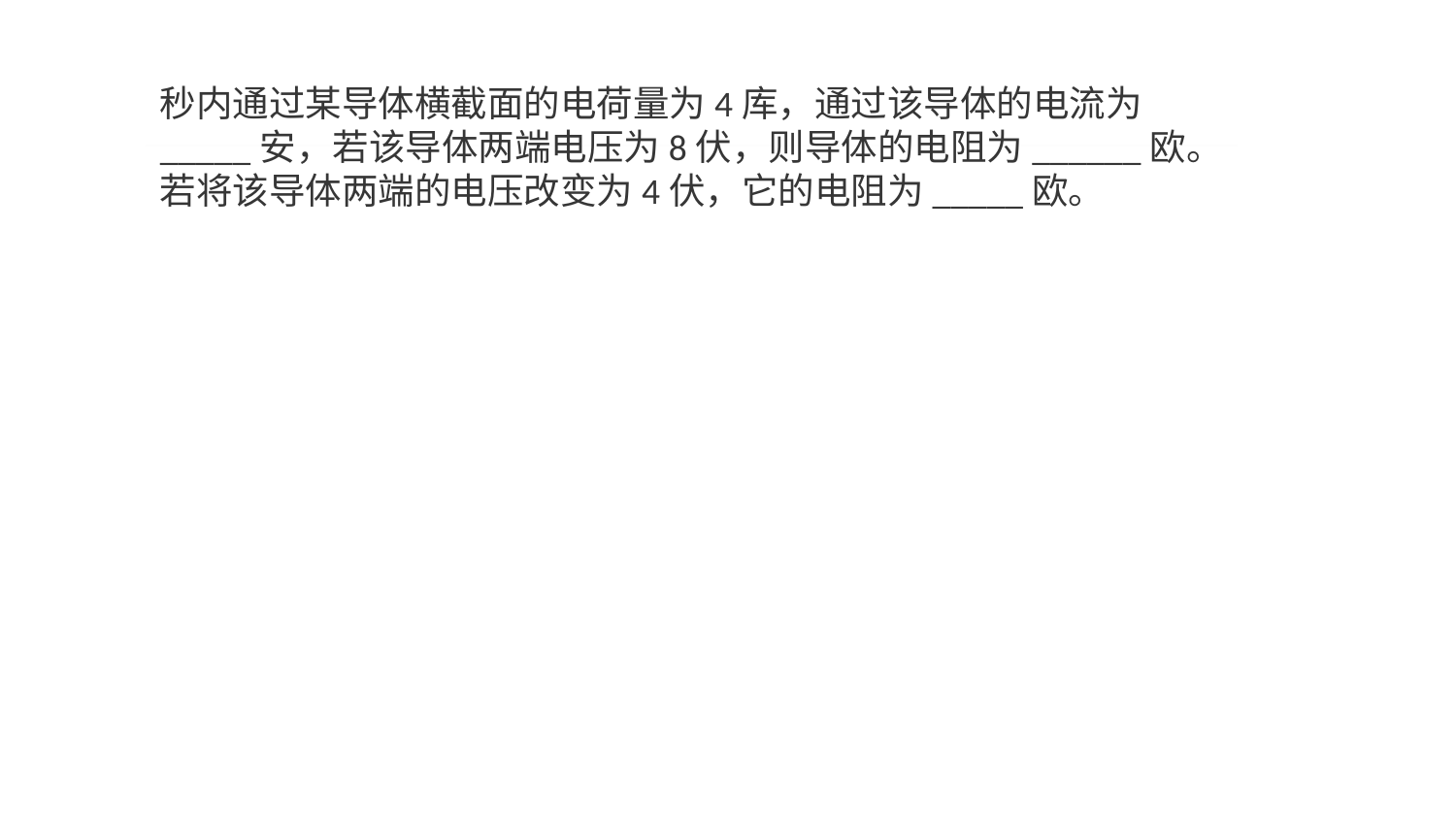

秒内通过某导体横截面的电荷量为4库，通过该导体的电流为_____安，若该导体两端电压为8伏，则导体的电阻为______欧。若将该导体两端的电压改变为4伏，它的电阻为_____欧。